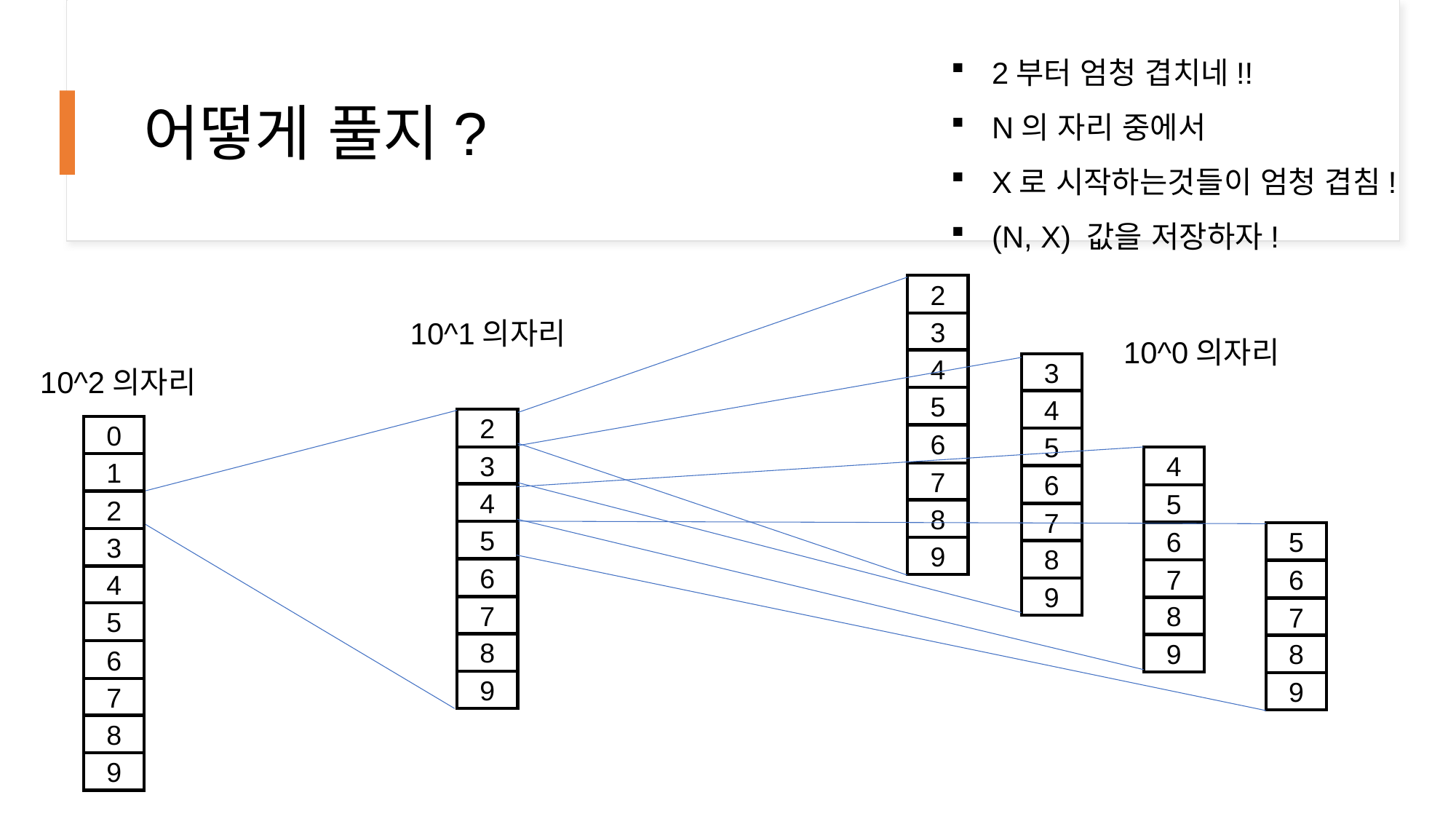

2부터 엄청 겹치네!!
N의 자리 중에서
X로 시작하는것들이 엄청 겹침!
(N, X) 값을 저장하자!
# 어떻게 풀지?

2
10^1의자리
10^0의자리
3
10^2의자리
4
3
5
4
2
0
6
5
3
4
1
7
6
4
5
2
8
7
5
6
5
3
9
8
6
7
6
4
9
7
8
7
5
8
9
8
6
9
9
7
8
9